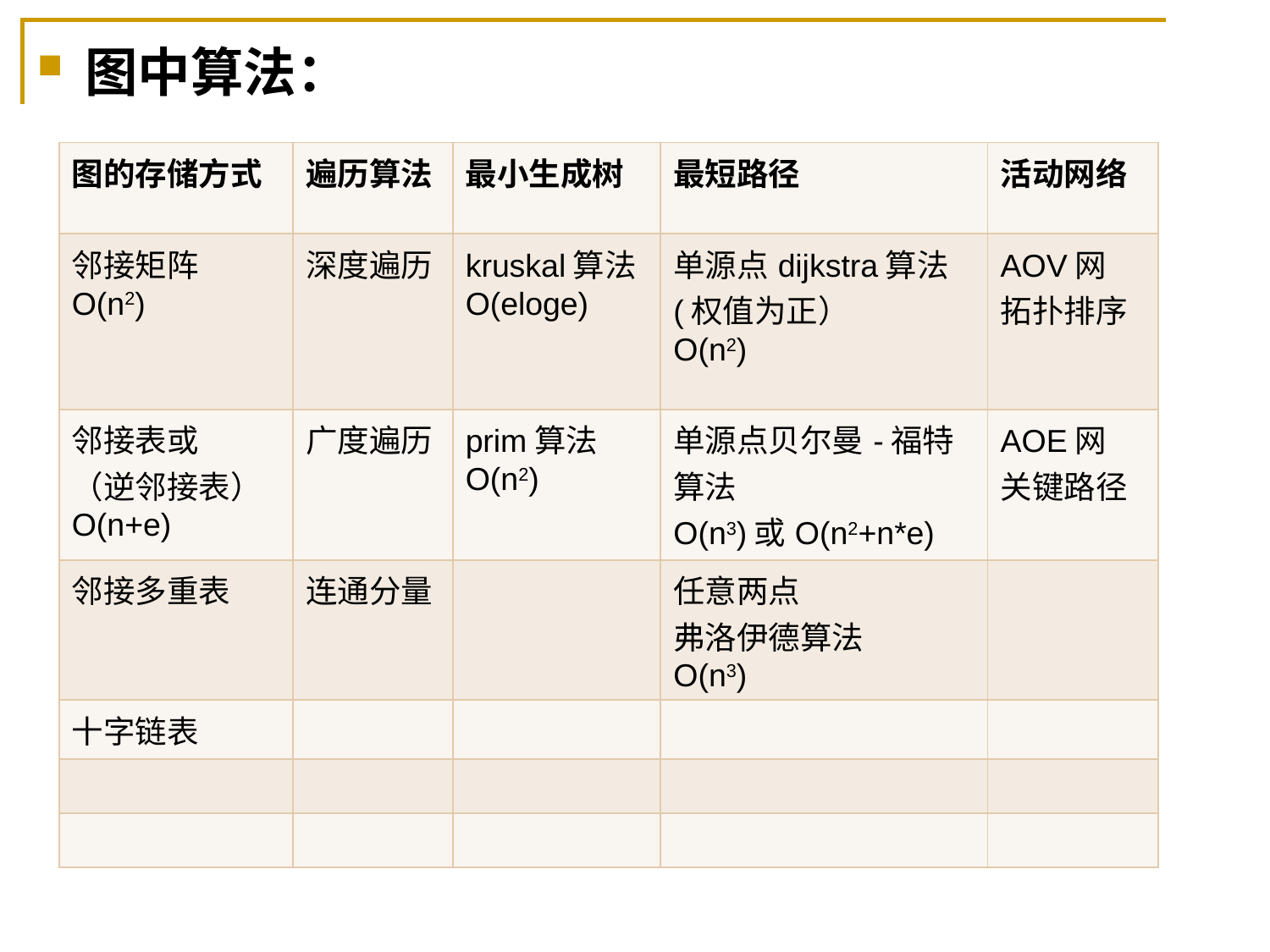

图中算法：
| 图的存储方式 | 遍历算法 | 最小生成树 | 最短路径 | 活动网络 |
| --- | --- | --- | --- | --- |
| 邻接矩阵 O(n2) | 深度遍历 | kruskal算法 O(eloge) | 单源点dijkstra算法 (权值为正） O(n2) | AOV网 拓扑排序 |
| 邻接表或 （逆邻接表） O(n+e) | 广度遍历 | prim算法 O(n2) | 单源点贝尔曼-福特算法 O(n3)或O(n2+n\*e) | AOE网 关键路径 |
| 邻接多重表 | 连通分量 |  | 任意两点 弗洛伊德算法 O(n3) |  |
| 十字链表 |  |  |  |  |
|  |  |  |  |  |
|  |  |  |  |  |